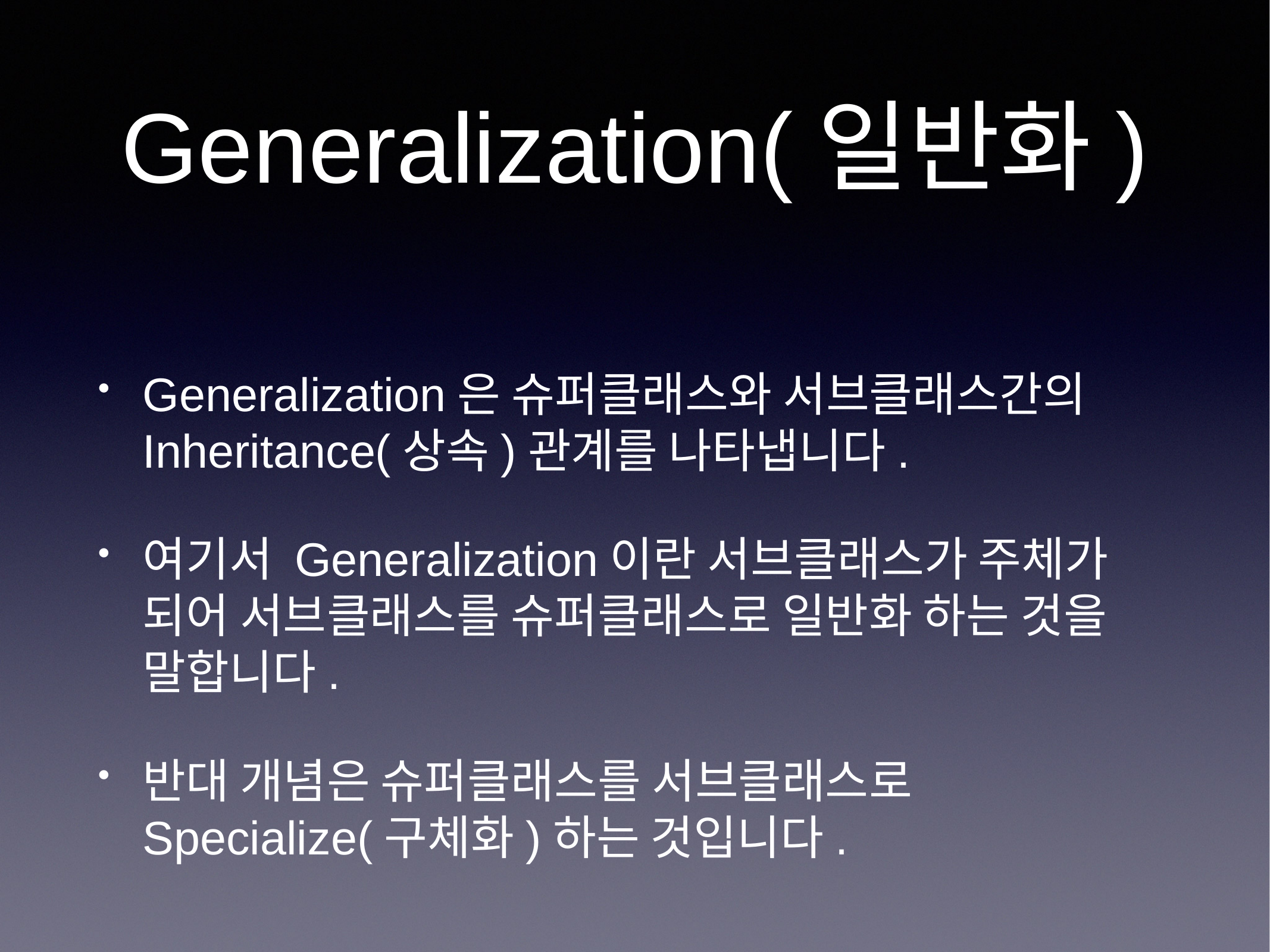

# Generalization(일반화)

Generalization은 슈퍼클래스와 서브클래스간의 Inheritance(상속)관계를 나타냅니다.
여기서 Generalization이란 서브클래스가 주체가 되어 서브클래스를 슈퍼클래스로 일반화 하는 것을 말합니다.
반대 개념은 슈퍼클래스를 서브클래스로 Specialize(구체화)하는 것입니다.